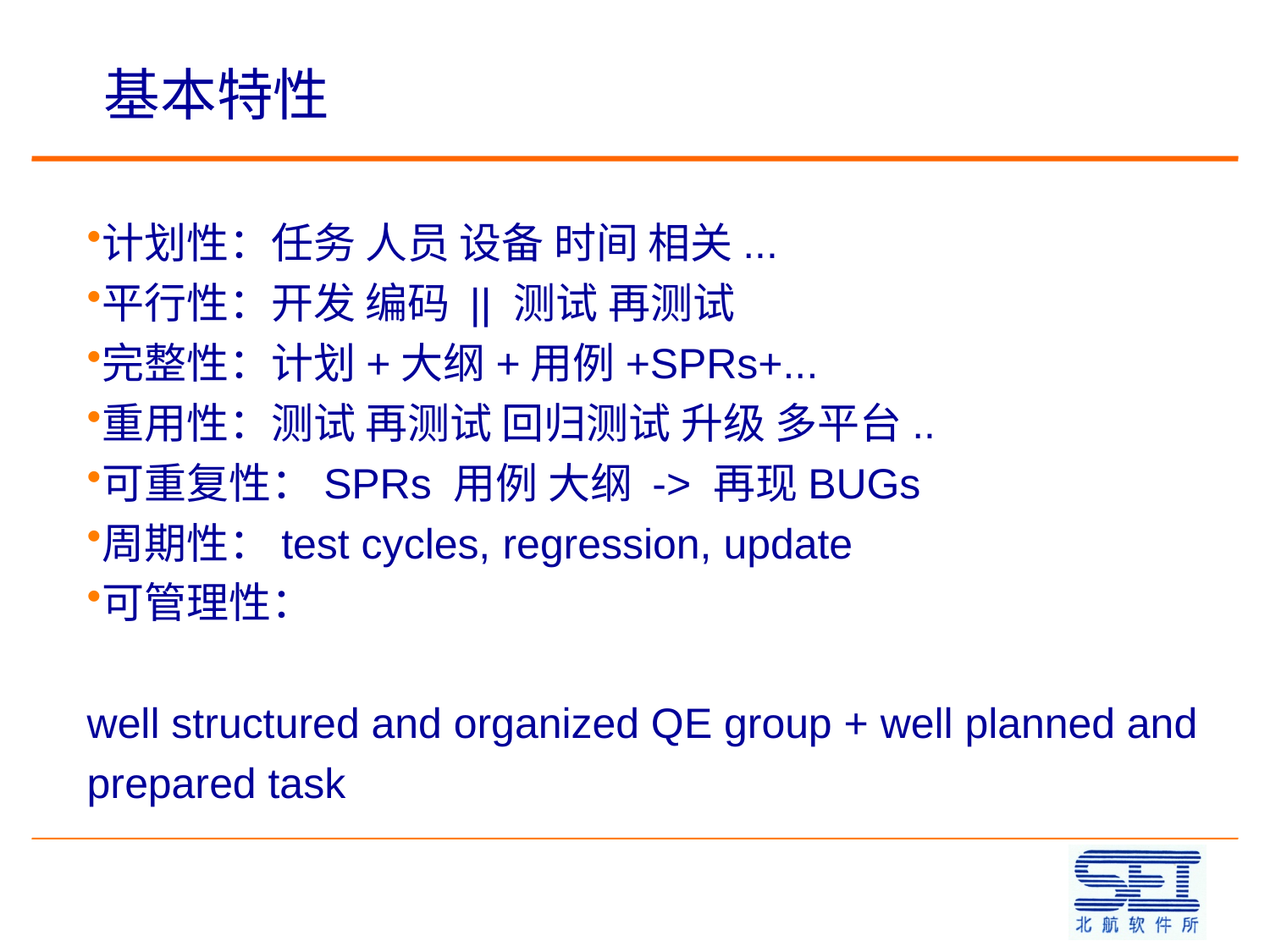

# 基本特性
计划性：任务 人员 设备 时间 相关...
平行性：开发 编码 || 测试 再测试
完整性：计划+大纲+用例+SPRs+...
重用性：测试 再测试 回归测试 升级 多平台..
可重复性：SPRs 用例 大纲 -> 再现BUGs
周期性：test cycles, regression, update
可管理性：

well structured and organized QE group + well planned and prepared task